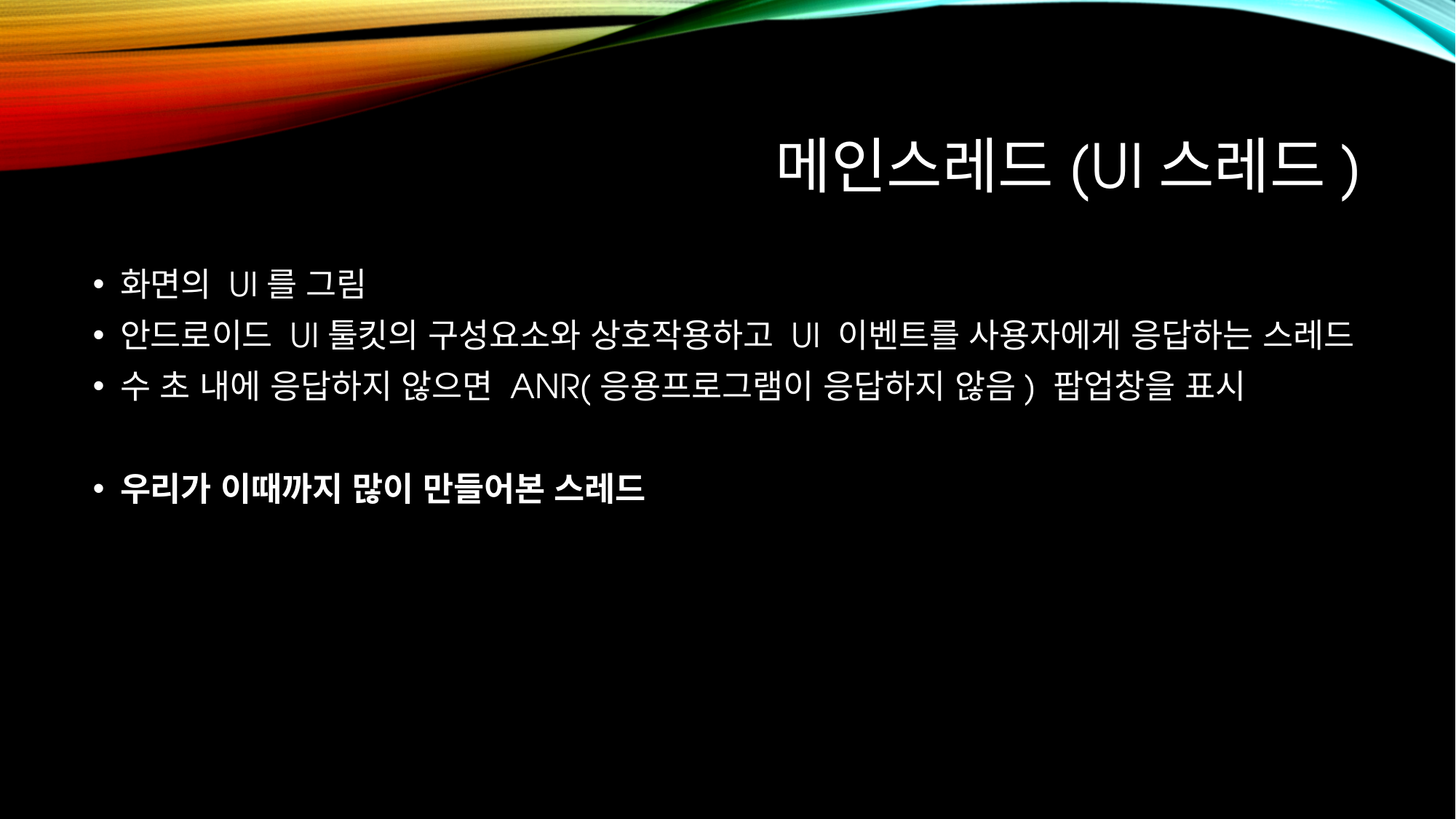

# 메인스레드(UI스레드)
화면의 UI를 그림
안드로이드 UI툴킷의 구성요소와 상호작용하고 UI 이벤트를 사용자에게 응답하는 스레드
수 초 내에 응답하지 않으면 ANR(응용프로그램이 응답하지 않음) 팝업창을 표시

우리가 이때까지 많이 만들어본 스레드